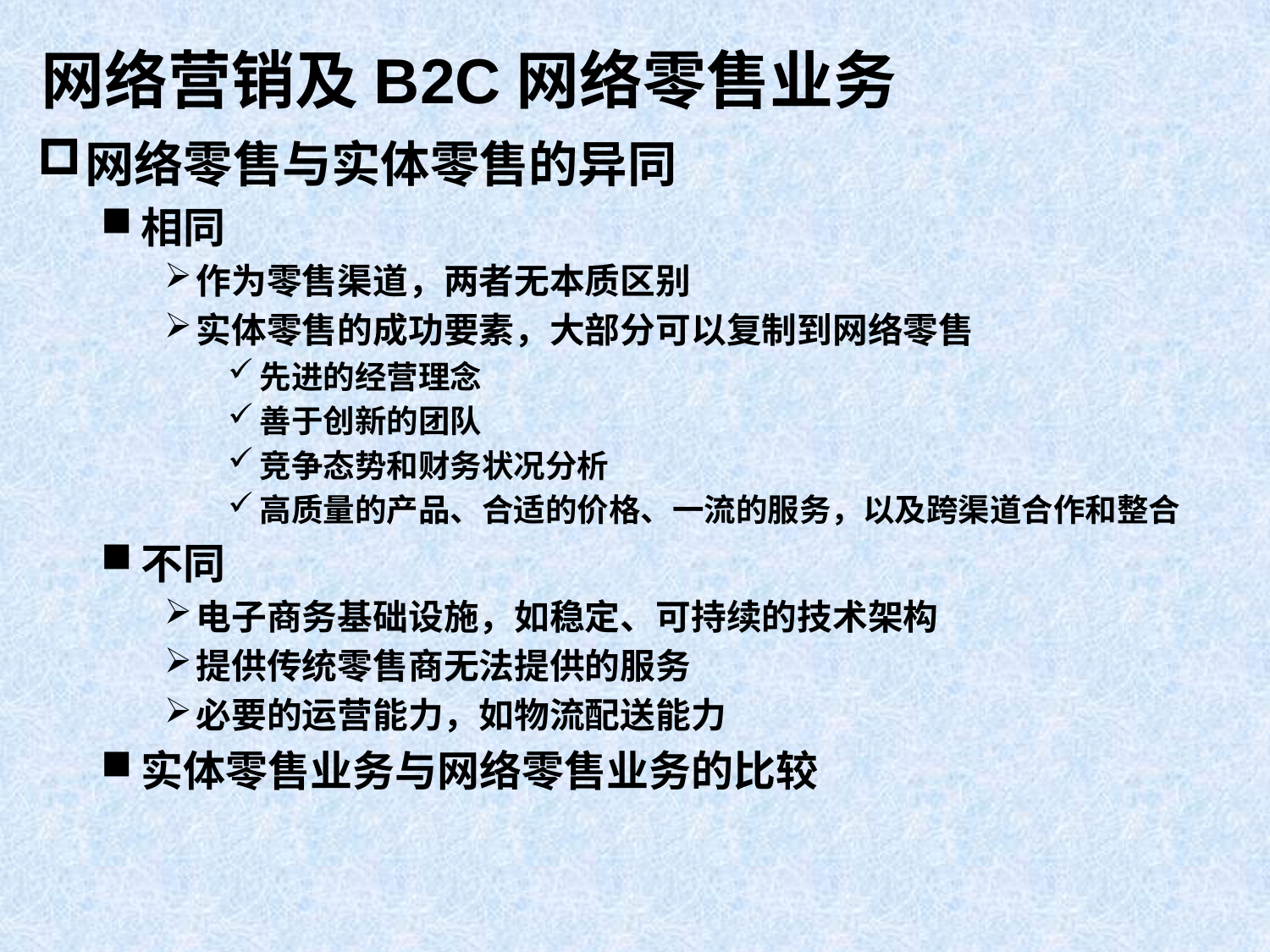

# 网络营销及B2C网络零售业务
网络零售与实体零售的异同
相同
作为零售渠道，两者无本质区别
实体零售的成功要素，大部分可以复制到网络零售
先进的经营理念
善于创新的团队
竞争态势和财务状况分析
高质量的产品、合适的价格、一流的服务，以及跨渠道合作和整合
不同
电子商务基础设施，如稳定、可持续的技术架构
提供传统零售商无法提供的服务
必要的运营能力，如物流配送能力
实体零售业务与网络零售业务的比较